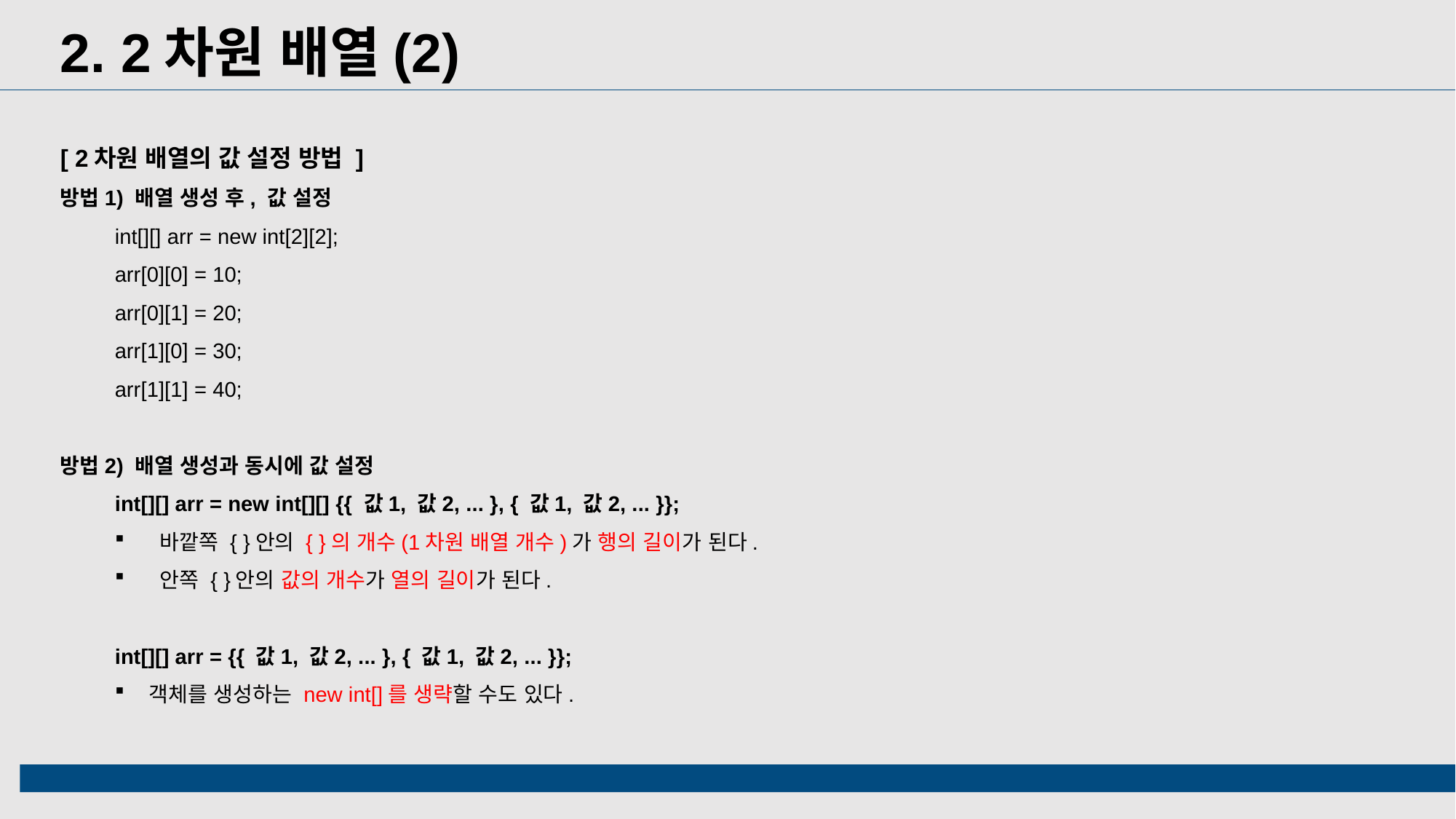

2. 2차원 배열(2)
[ 2차원 배열의 값 설정 방법 ]
방법1) 배열 생성 후, 값 설정
int[][] arr = new int[2][2];
arr[0][0] = 10;
arr[0][1] = 20;
arr[1][0] = 30;
arr[1][1] = 40;

방법2) 배열 생성과 동시에 값 설정
int[][] arr = new int[][] {{ 값1, 값2, ... }, { 값1, 값2, ... }};
 바깥쪽 { }안의 { }의 개수(1차원 배열 개수)가 행의 길이가 된다.
 안쪽 { }안의 값의 개수가 열의 길이가 된다.

int[][] arr = {{ 값1, 값2, ... }, { 값1, 값2, ... }};
객체를 생성하는 new int[]를 생략할 수도 있다.